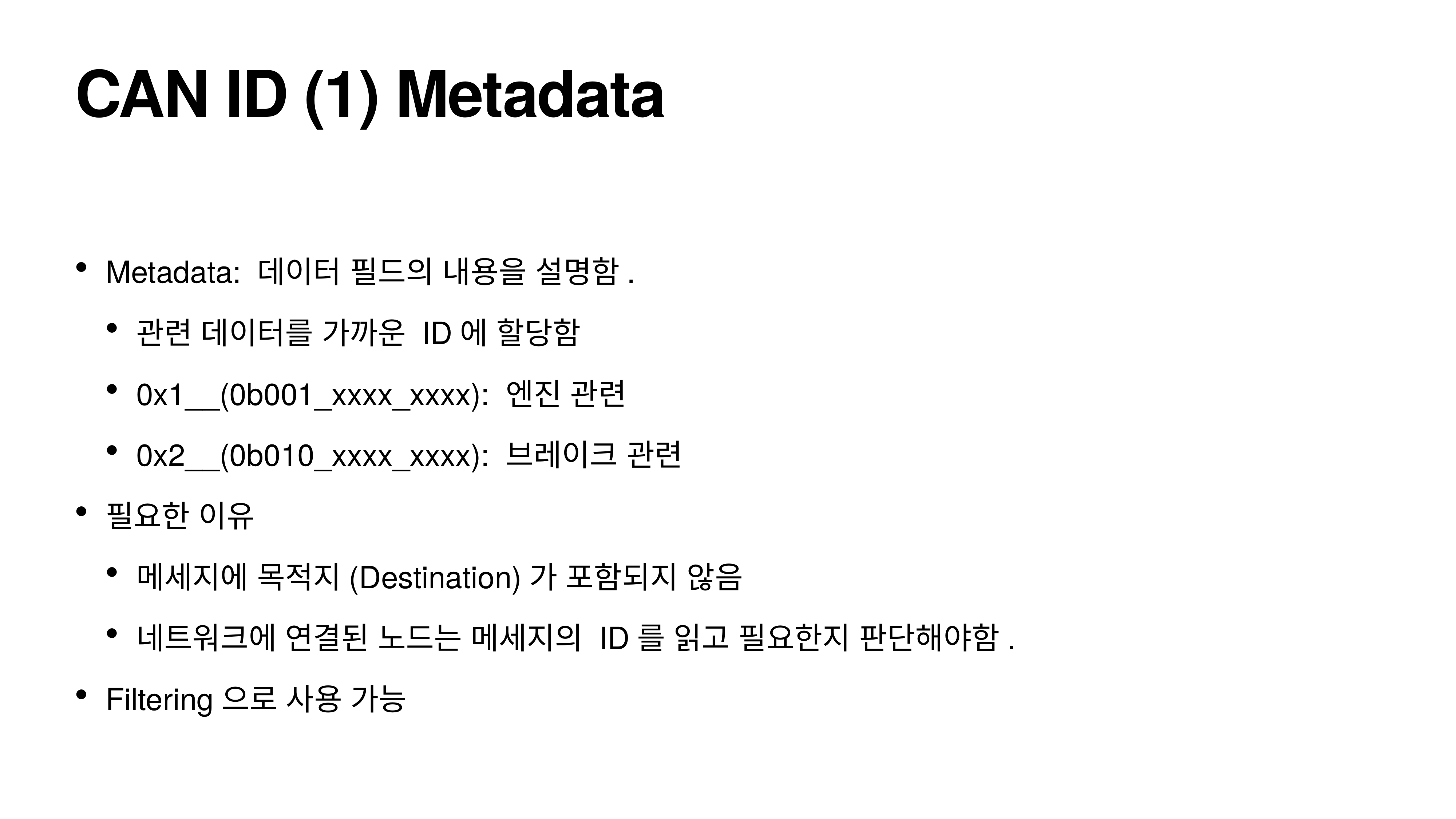

# CAN ID (1) Metadata

Metadata: 데이터 필드의 내용을 설명함.
관련 데이터를 가까운 ID에 할당함
0x1__(0b001_xxxx_xxxx): 엔진 관련
0x2__(0b010_xxxx_xxxx): 브레이크 관련
필요한 이유
메세지에 목적지(Destination)가 포함되지 않음
네트워크에 연결된 노드는 메세지의 ID를 읽고 필요한지 판단해야함.
Filtering으로 사용 가능